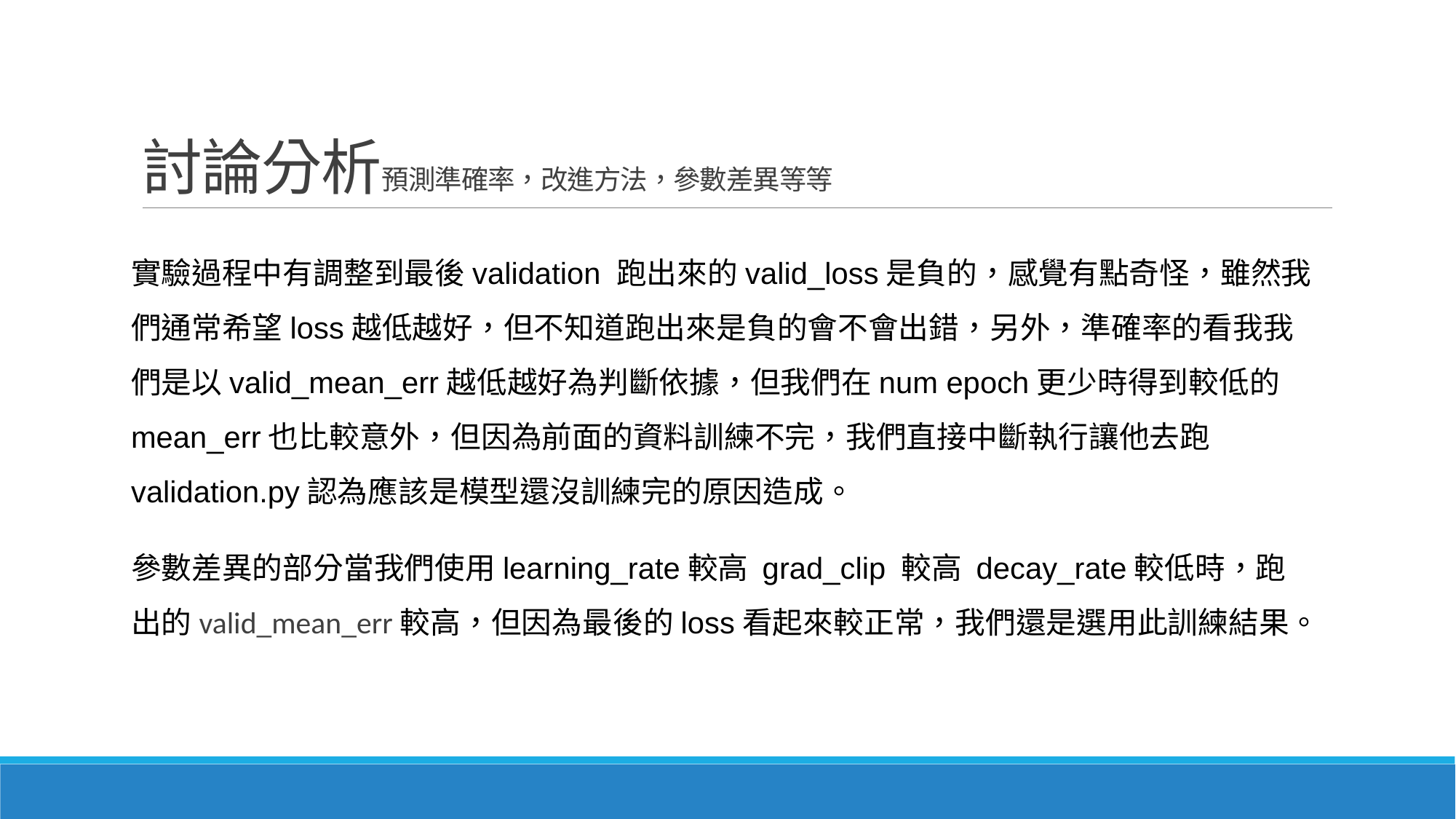

# 討論分析預測準確率，改進方法，參數差異等等
實驗過程中有調整到最後validation 跑出來的valid_loss是負的，感覺有點奇怪，雖然我們通常希望loss越低越好，但不知道跑出來是負的會不會出錯，另外，準確率的看我我們是以valid_mean_err越低越好為判斷依據，但我們在num epoch更少時得到較低的mean_err也比較意外，但因為前面的資料訓練不完，我們直接中斷執行讓他去跑validation.py認為應該是模型還沒訓練完的原因造成。
參數差異的部分當我們使用learning_rate較高 grad_clip 較高 decay_rate較低時，跑出的valid_mean_err較高，但因為最後的loss看起來較正常，我們還是選用此訓練結果。